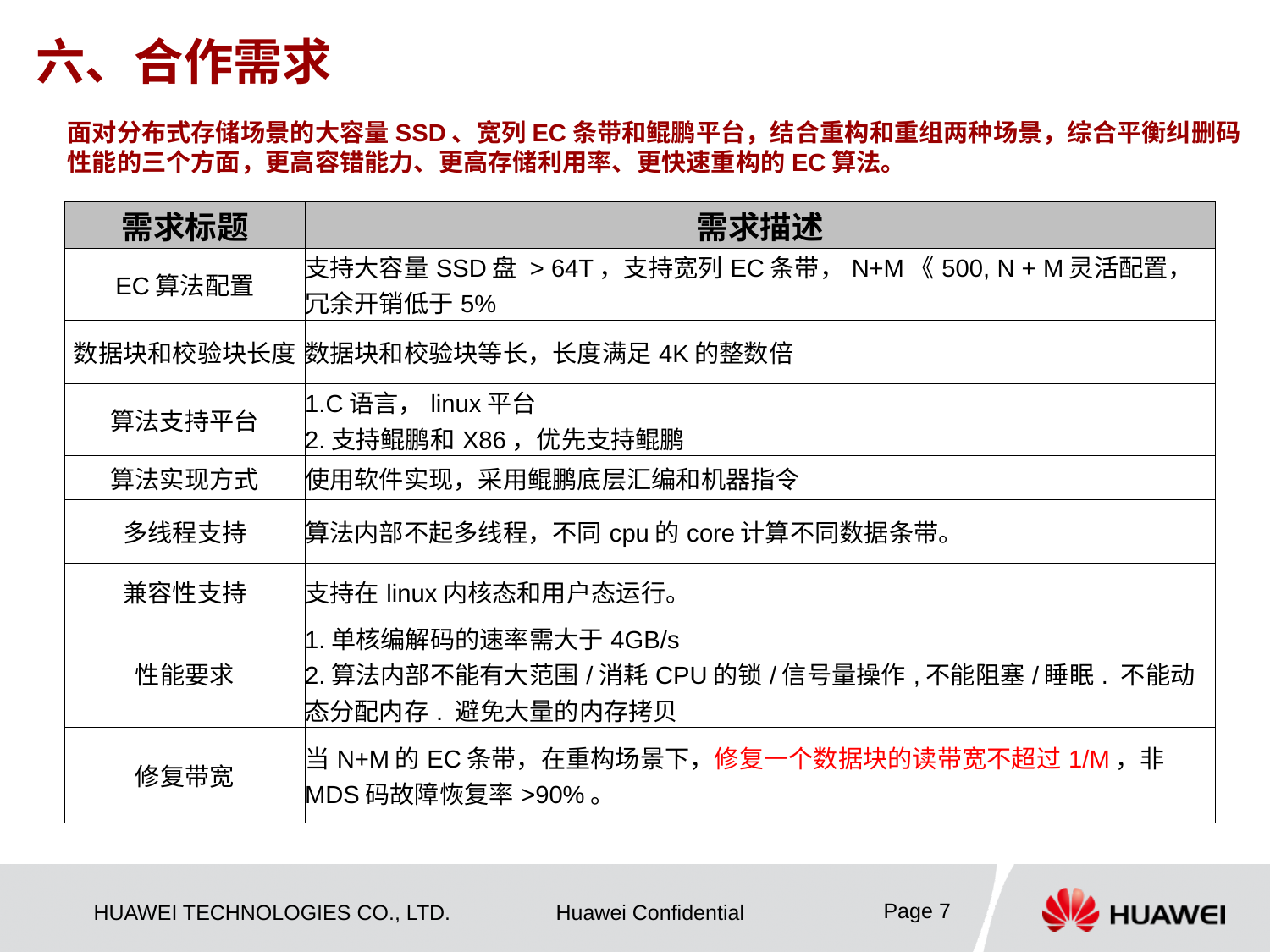

六、合作需求
面对分布式存储场景的大容量SSD、宽列EC条带和鲲鹏平台，结合重构和重组两种场景，综合平衡纠删码性能的三个方面，更高容错能力、更高存储利用率、更快速重构的EC算法。
| 需求标题 | 需求描述 |
| --- | --- |
| EC算法配置 | 支持大容量SSD盘 > 64T，支持宽列EC条带，N+M《500, N + M灵活配置，冗余开销低于5% |
| 数据块和校验块长度 | 数据块和校验块等长，长度满足4K的整数倍 |
| 算法支持平台 | 1.C语言，linux平台 2.支持鲲鹏和X86，优先支持鲲鹏 |
| 算法实现方式 | 使用软件实现，采用鲲鹏底层汇编和机器指令 |
| 多线程支持 | 算法内部不起多线程，不同cpu的core计算不同数据条带。 |
| 兼容性支持 | 支持在linux内核态和用户态运行。 |
| 性能要求 | 1.单核编解码的速率需大于4GB/s 2.算法内部不能有大范围/消耗CPU的锁/信号量操作,不能阻塞/睡眠. 不能动态分配内存. 避免大量的内存拷贝 |
| 修复带宽 | 当N+M的EC条带，在重构场景下，修复一个数据块的读带宽不超过1/M，非MDS码故障恢复率>90%。 |
Page 7